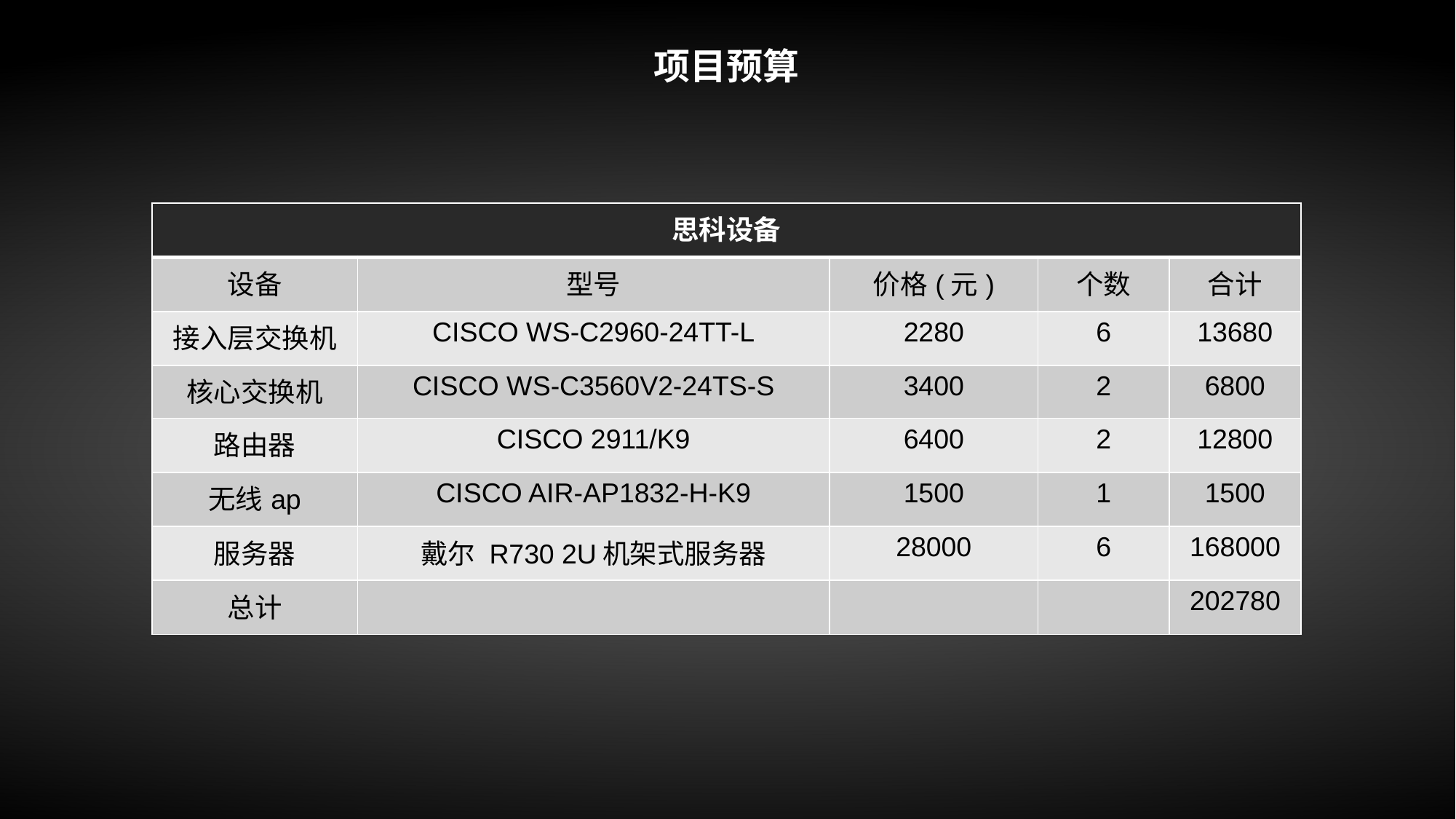

项目预算
| 思科设备 |  |  |  |  |
| --- | --- | --- | --- | --- |
| 设备 | 型号 | 价格(元) | 个数 | 合计 |
| 接入层交换机 | CISCO WS-C2960-24TT-L | 2280 | 6 | 13680 |
| 核心交换机 | CISCO WS-C3560V2-24TS-S | 3400 | 2 | 6800 |
| 路由器 | CISCO 2911/K9 | 6400 | 2 | 12800 |
| 无线ap | CISCO AIR-AP1832-H-K9 | 1500 | 1 | 1500 |
| 服务器 | 戴尔 R730 2U机架式服务器 | 28000 | 6 | 168000 |
| 总计 |  |  |  | 202780 |